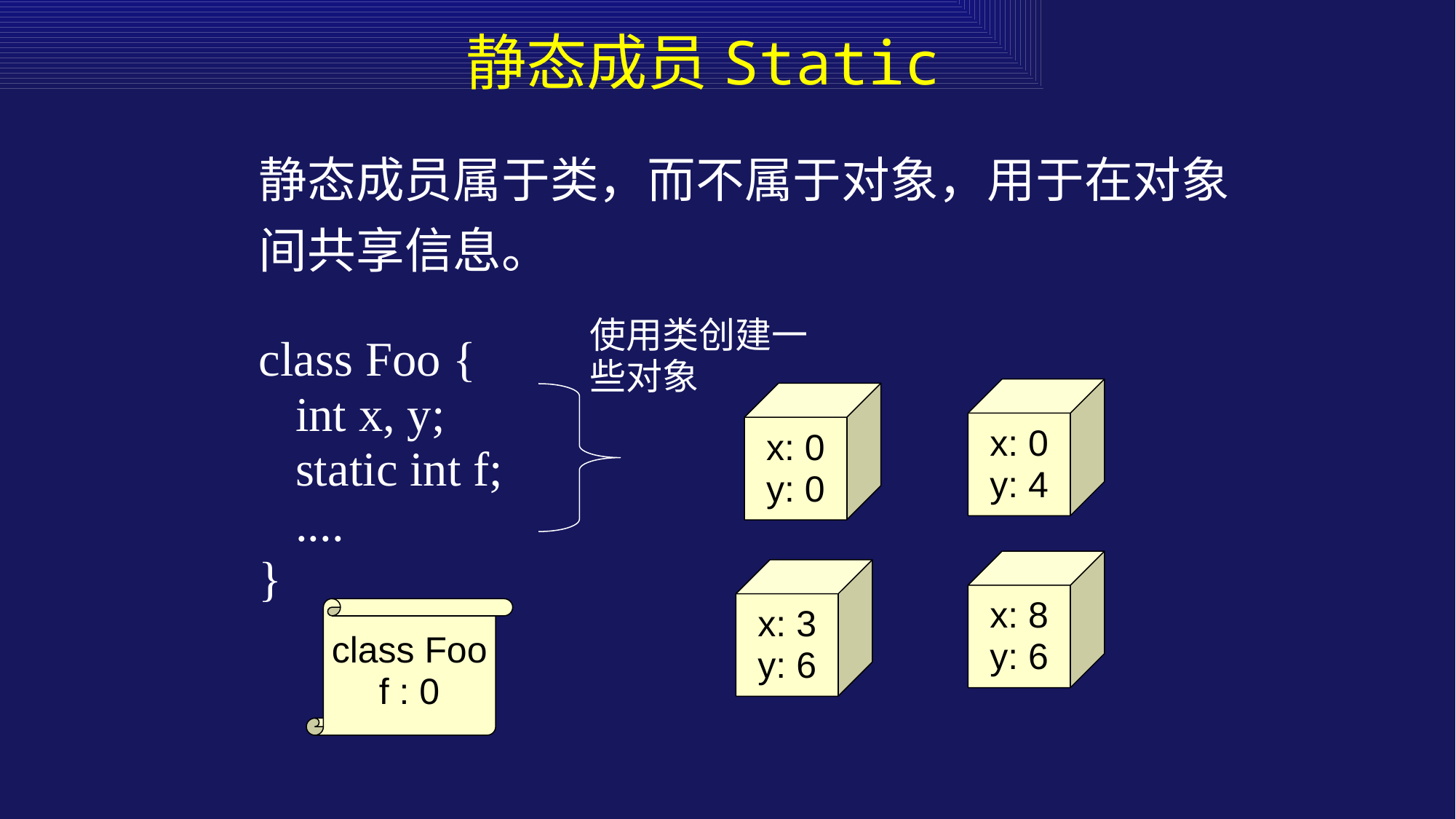

# 静态成员Static
静态成员属于类，而不属于对象，用于在对象
间共享信息。

class Foo {
   int x, y;
   static int f;
   ....
}
使用类创建一些对象
x: 0
y: 4
x: 0
y: 0

x: 8
y: 6
x: 3
y: 6
class Foo
f : 0